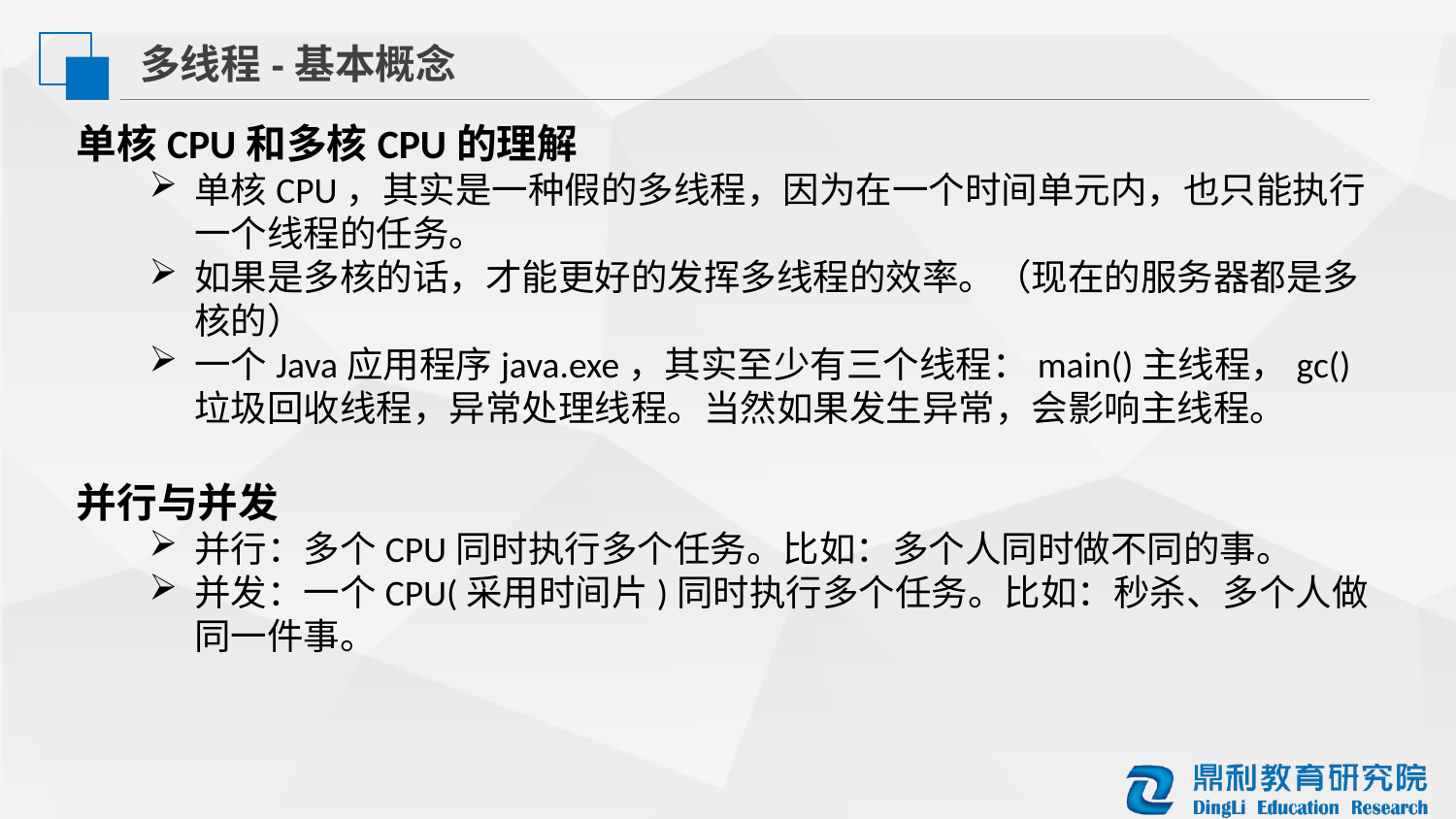

多线程-基本概念

单核CPU和多核CPU的理解
单核CPU，其实是一种假的多线程，因为在一个时间单元内，也只能执行一个线程的任务。
如果是多核的话，才能更好的发挥多线程的效率。（现在的服务器都是多核的）
一个Java应用程序java.exe，其实至少有三个线程：main()主线程，gc() 垃圾回收线程，异常处理线程。当然如果发生异常，会影响主线程。

并行与并发
并行：多个CPU同时执行多个任务。比如：多个人同时做不同的事。
并发：一个CPU(采用时间片)同时执行多个任务。比如：秒杀、多个人做同一件事。